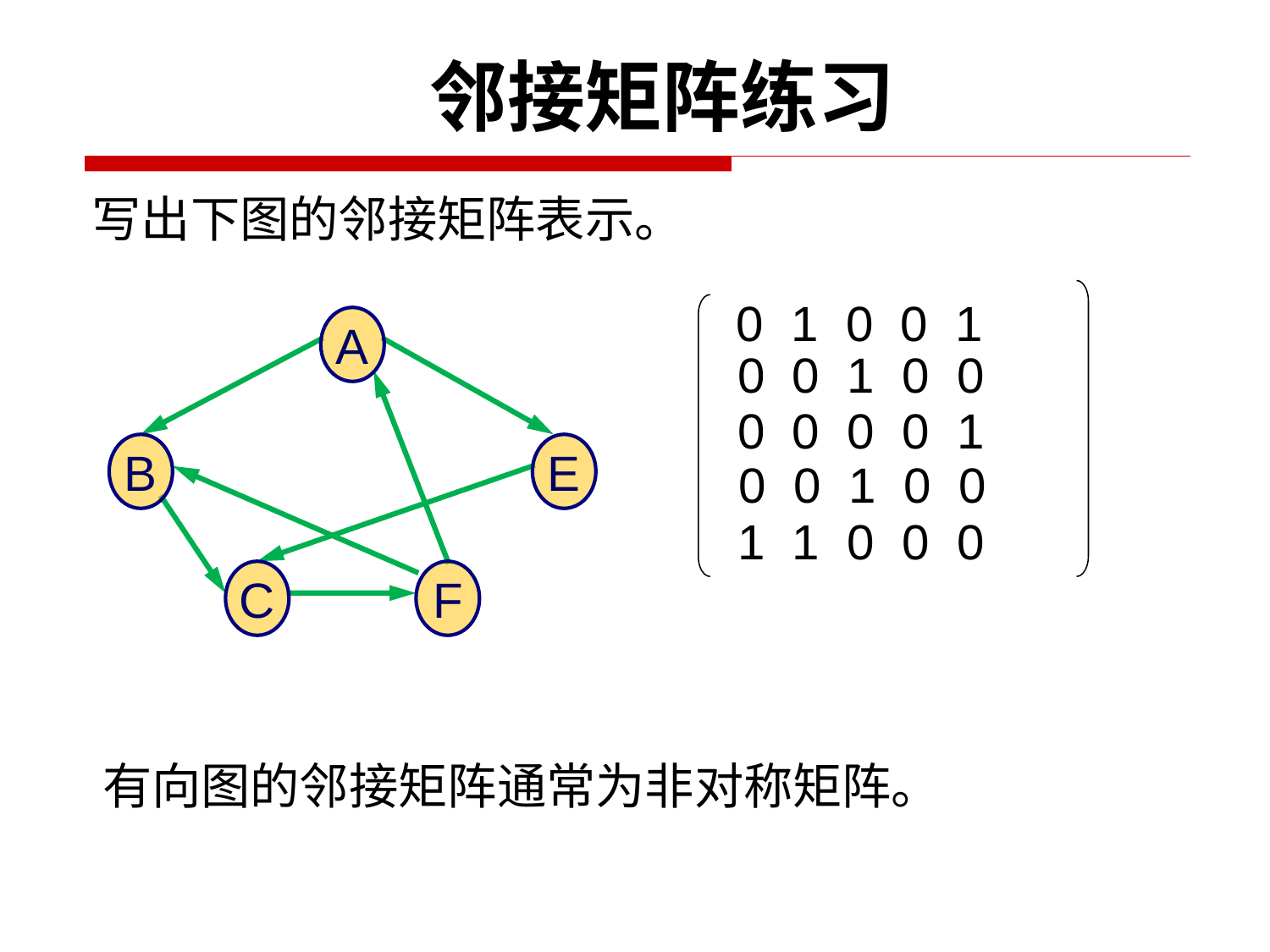

邻接矩阵练习
写出下图的邻接矩阵表示。

0  1  0  0  1
A

B
E

C
F

0  0  1  0  0
0  0  0  0  1
0  0  1  0  0
1  1  0  0  0
有向图的邻接矩阵通常为非对称矩阵。